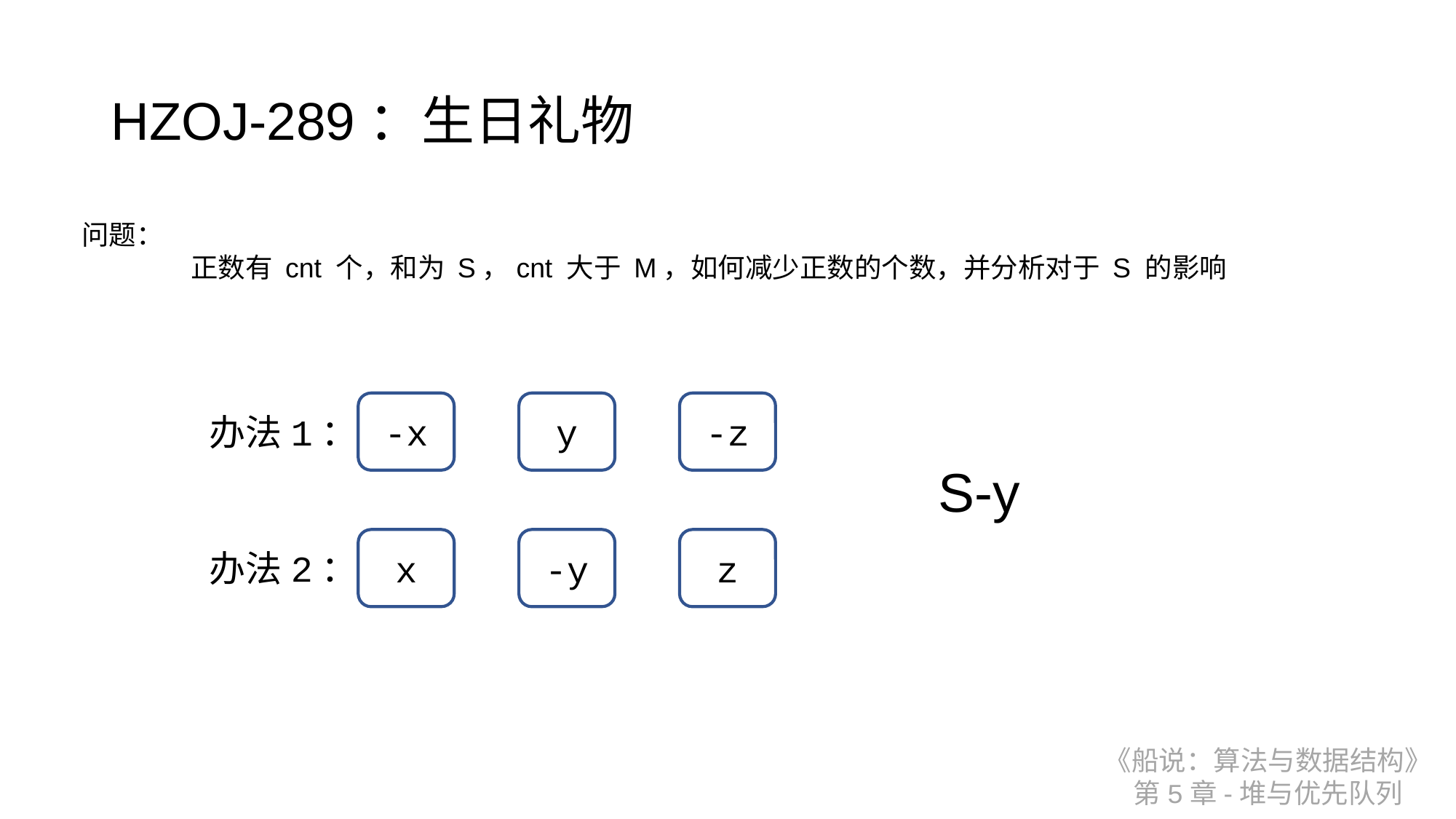

# HZOJ-289：生日礼物
问题：
	正数有 cnt 个，和为 S，cnt 大于 M，如何减少正数的个数，并分析对于 S 的影响
y
-z
-x
办法1：
S-y
-y
z
x
办法2：